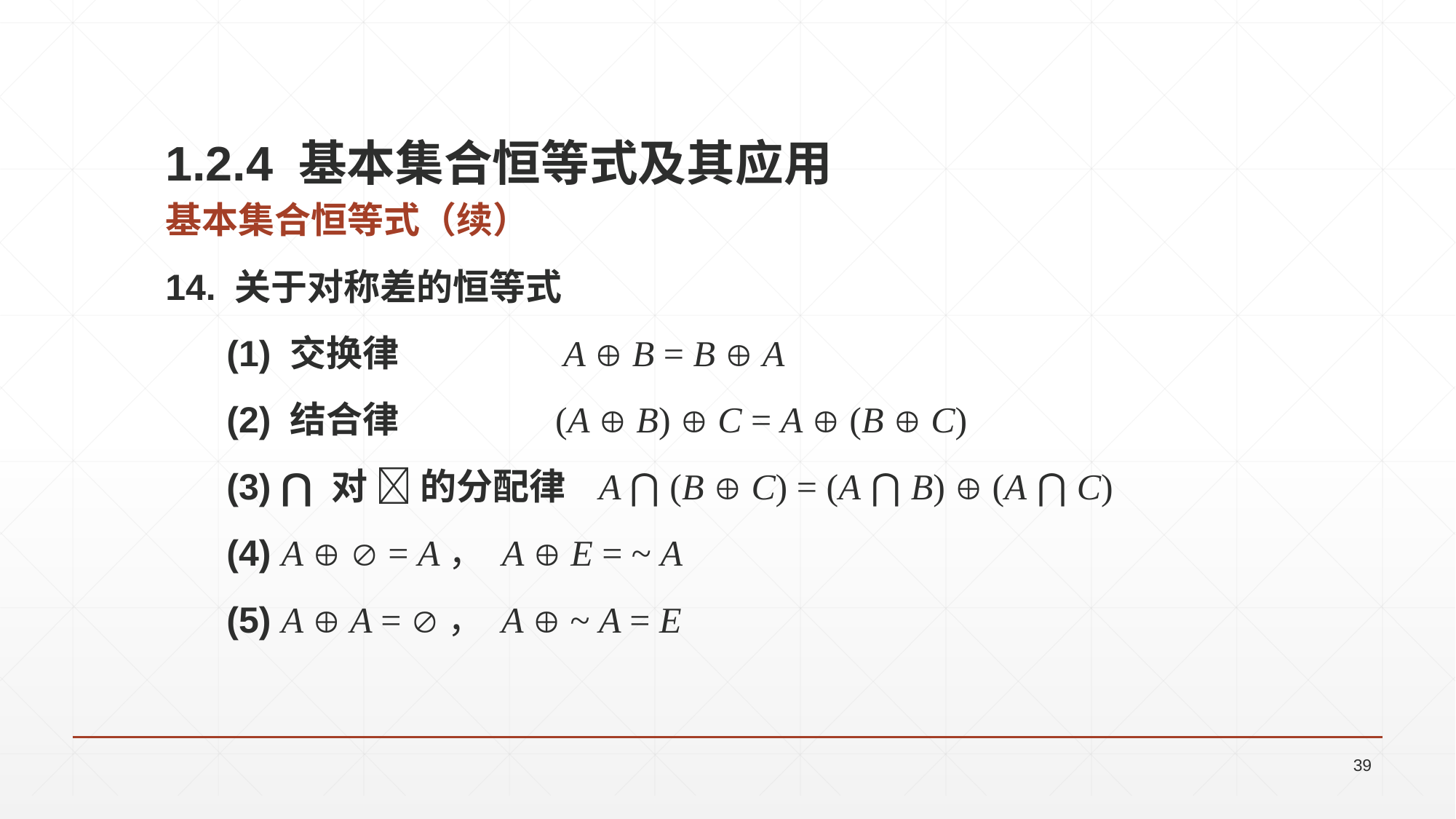

1.2.4 基本集合恒等式及其应用
基本集合恒等式（续）
14. 关于对称差的恒等式
      (1) 交换律                   A ⊕ B = B ⊕ A
      (2) 结合律                  (A ⊕ B) ⊕ C = A ⊕ (B ⊕ C)
      (3) ⋂ 对 ⊕ 的分配律   A ⋂ (B ⊕ C) = (A ⋂ B) ⊕ (A ⋂ C)
      (4) A ⊕ ∅ = A， A ⊕ E = ~ A
      (5) A ⊕ A = ∅， A ⊕ ~ A = E
39